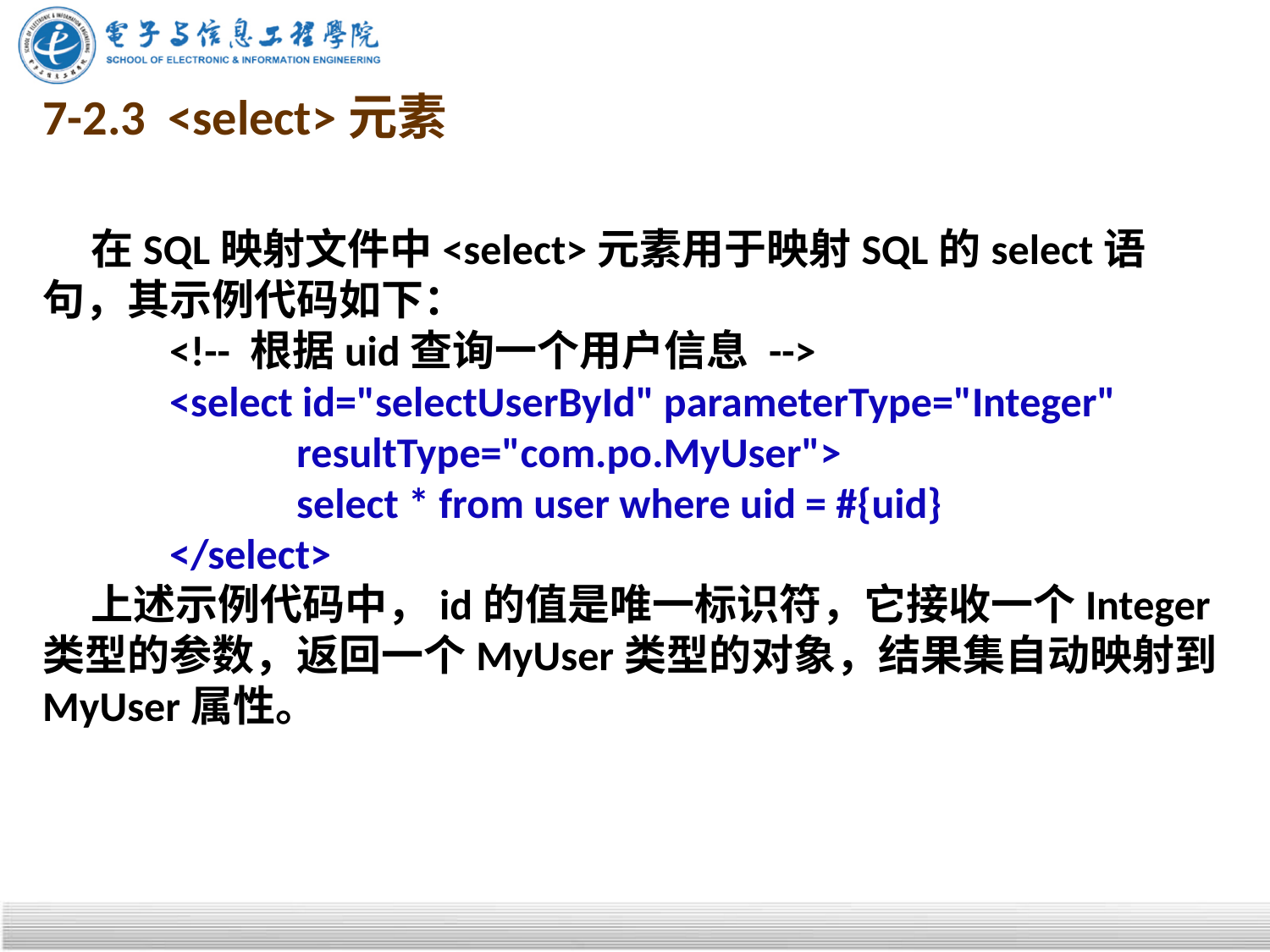

# 7-2.3  <select>元素
    在SQL映射文件中<select>元素用于映射SQL的select语句，其示例代码如下：
	<!-- 根据uid查询一个用户信息 -->
	<select id="selectUserById" parameterType="Integer"
		resultType="com.po.MyUser">
		select * from user where uid = #{uid}
	</select>
    上述示例代码中，id的值是唯一标识符，它接收一个Integer类型的参数，返回一个MyUser类型的对象，结果集自动映射到MyUser属性。